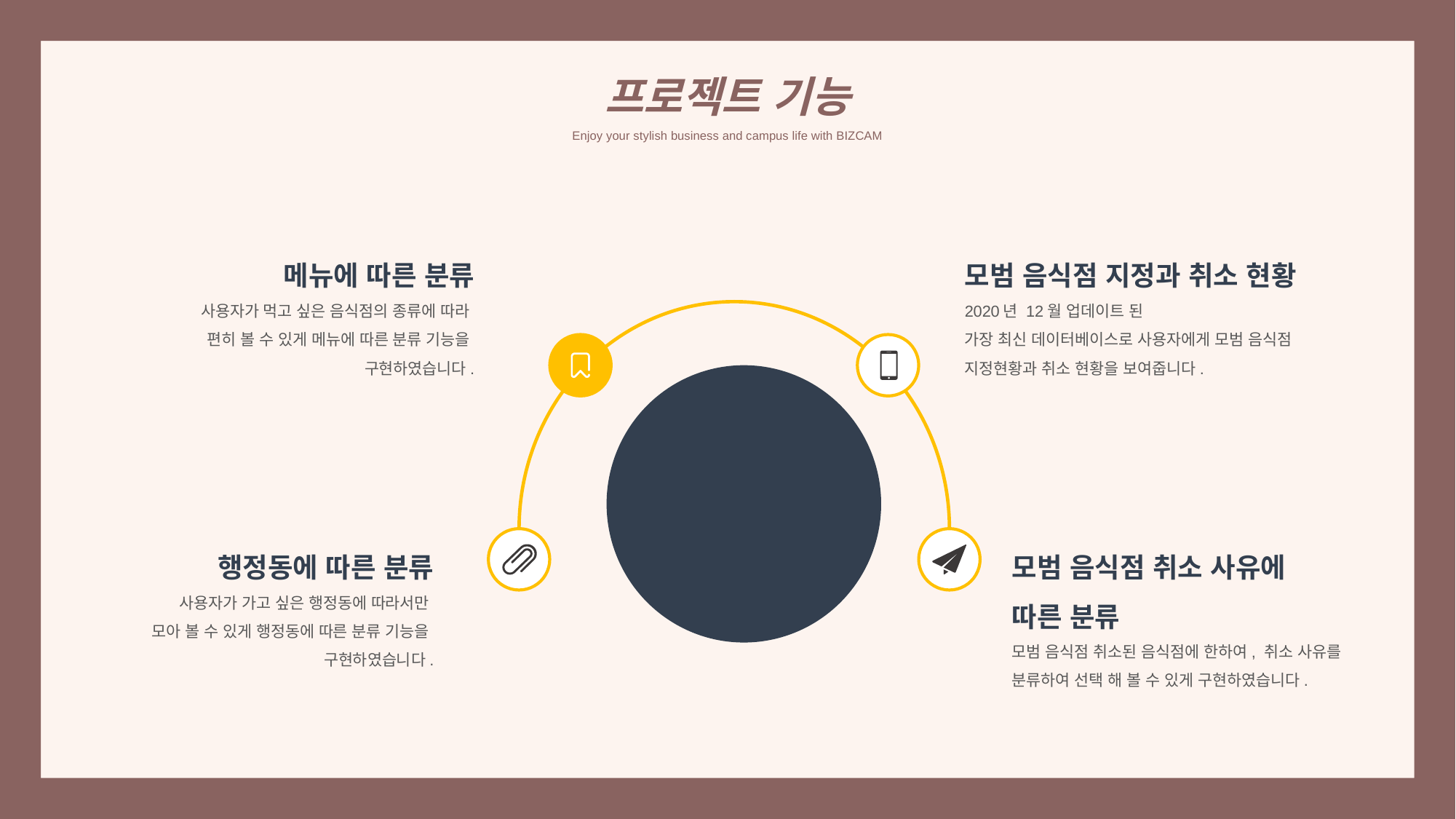

프로젝트 기능
Enjoy your stylish business and campus life with BIZCAM

모범 음식점 지정과 취소 현황
2020년 12월 업데이트 된
가장 최신 데이터베이스로 사용자에게 모범 음식점 지정현황과 취소 현황을 보여줍니다.
메뉴에 따른 분류
사용자가 먹고 싶은 음식점의 종류에 따라
편히 볼 수 있게 메뉴에 따른 분류 기능을
구현하였습니다.

행정동에 따른 분류
사용자가 가고 싶은 행정동에 따라서만
모아 볼 수 있게 행정동에 따른 분류 기능을
구현하였습니다.

모범 음식점 취소 사유에 따른 분류
모범 음식점 취소된 음식점에 한하여, 취소 사유를 분류하여 선택 해 볼 수 있게 구현하였습니다.